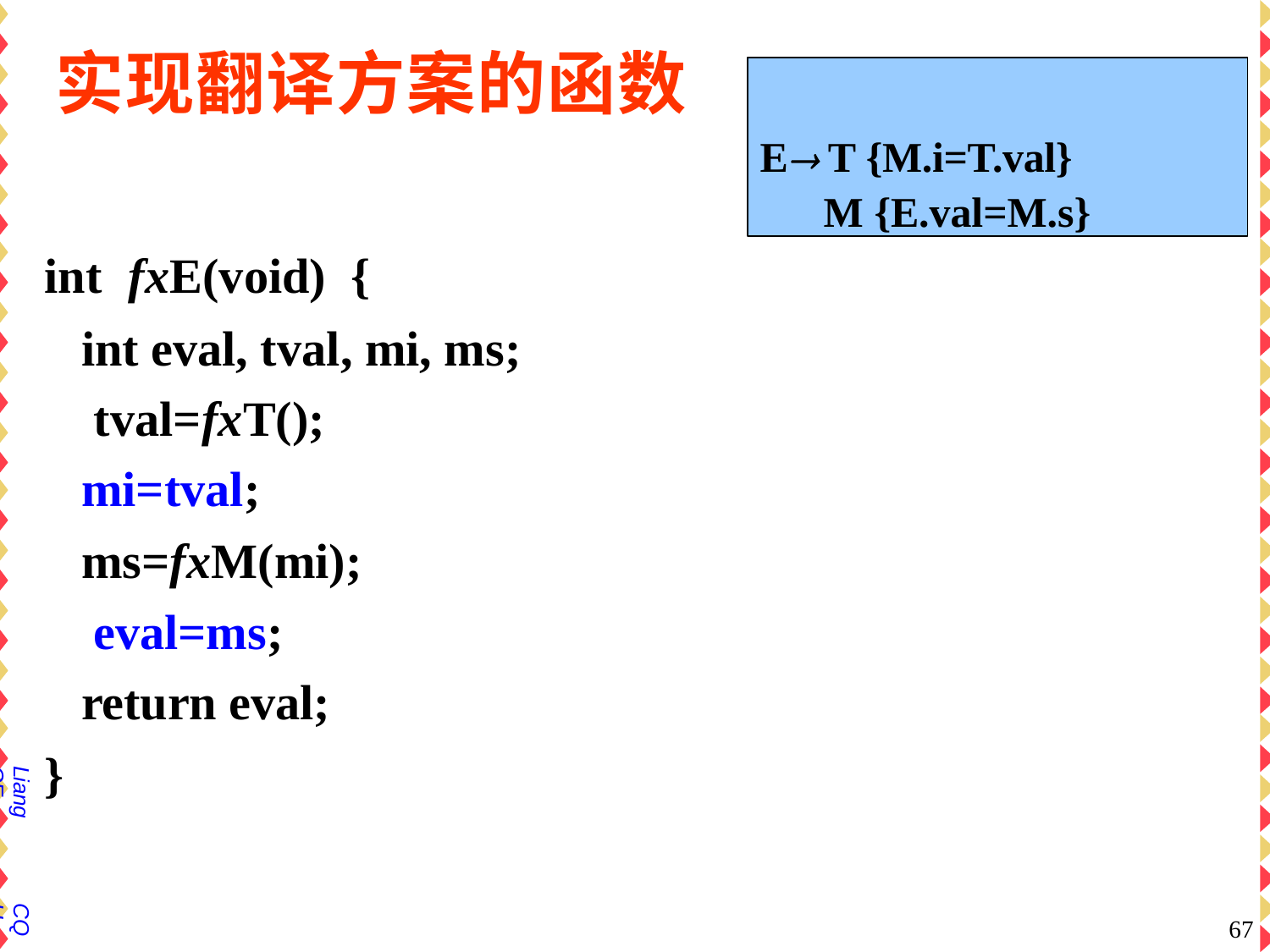

# 实现翻译方案的函数

E→ T {M.i=T.val}  M {E.val=M.s}
int	fxE(void)	{
int eval, tval, mi, ms;  tval=fxT();
mi=tval;
ms=fxM(mi);  eval=ms;  return eval;
}
Liang GE
CQU
67